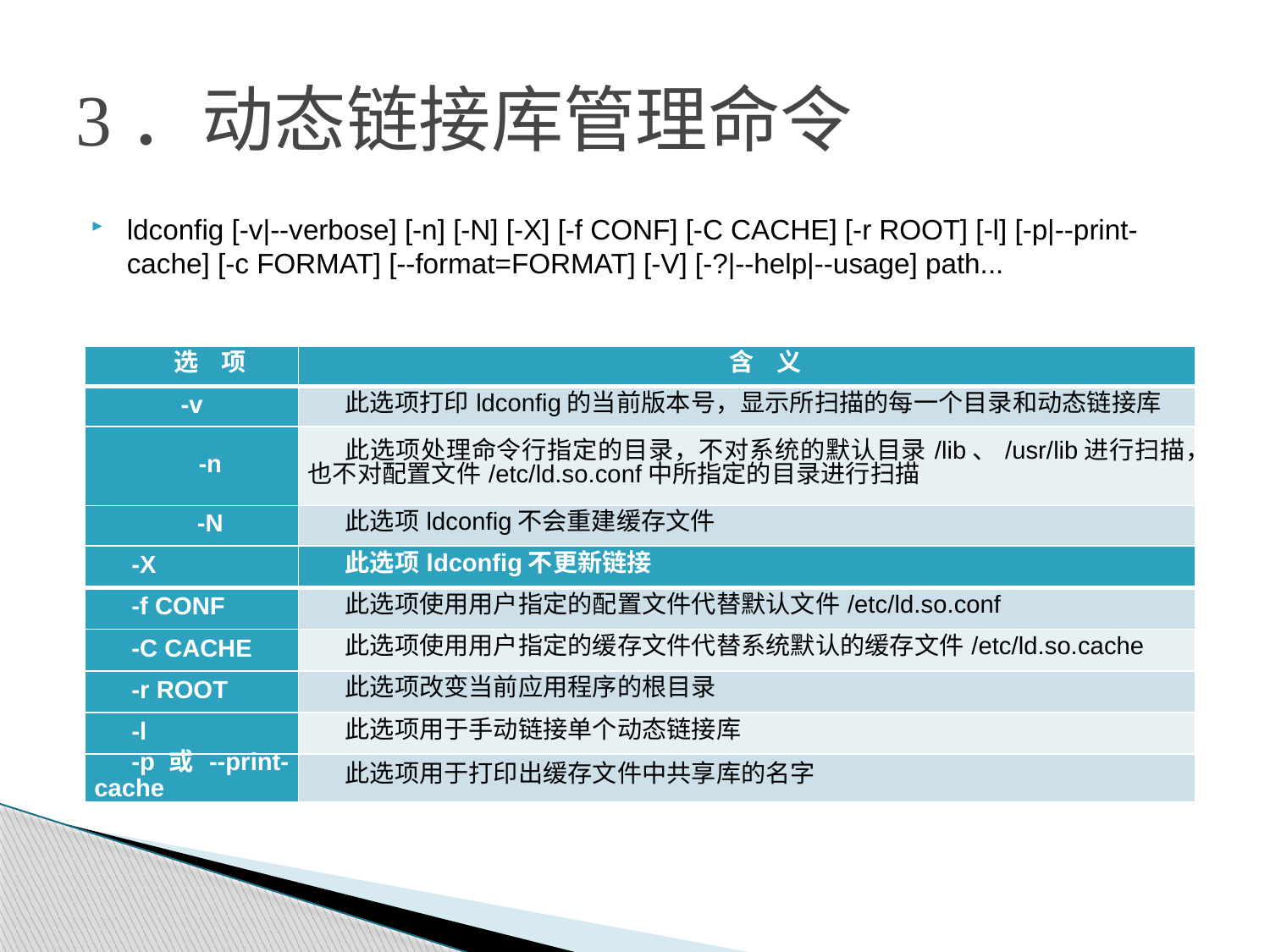

# 3．动态链接库管理命令
ldconfig [-v|--verbose] [-n] [-N] [-X] [-f CONF] [-C CACHE] [-r ROOT] [-l] [-p|--print-cache] [-c FORMAT] [--format=FORMAT] [-V] [-?|--help|--usage] path...
| 选 项 | 含 义 |
| --- | --- |
| -v | 此选项打印ldconfig的当前版本号，显示所扫描的每一个目录和动态链接库 |
| -n | 此选项处理命令行指定的目录，不对系统的默认目录/lib、/usr/lib进行扫描，也不对配置文件/etc/ld.so.conf中所指定的目录进行扫描 |
| -N | 此选项ldconfig不会重建缓存文件 |
| -X | 此选项ldconfig不更新链接 |
| --- | --- |
| -f CONF | 此选项使用用户指定的配置文件代替默认文件/etc/ld.so.conf |
| -C CACHE | 此选项使用用户指定的缓存文件代替系统默认的缓存文件/etc/ld.so.cache |
| -r ROOT | 此选项改变当前应用程序的根目录 |
| -l | 此选项用于手动链接单个动态链接库 |
| -p或--print-cache | 此选项用于打印出缓存文件中共享库的名字 |